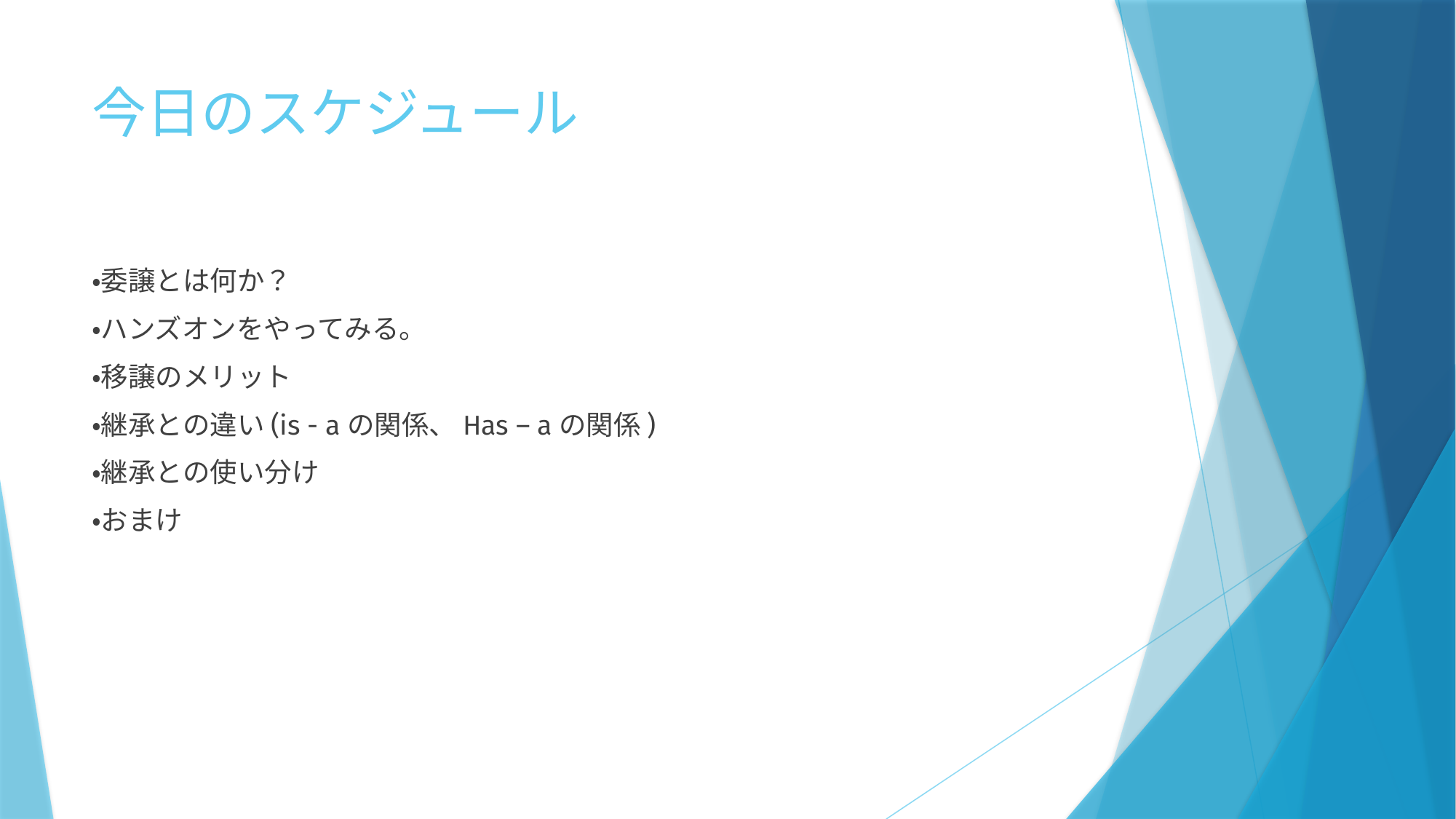

# 今日のスケジュール
・委譲とは何か？
・ハンズオンをやってみる。
・移譲のメリット
・継承との違い(is - aの関係、Has – aの関係)
・継承との使い分け
・おまけ